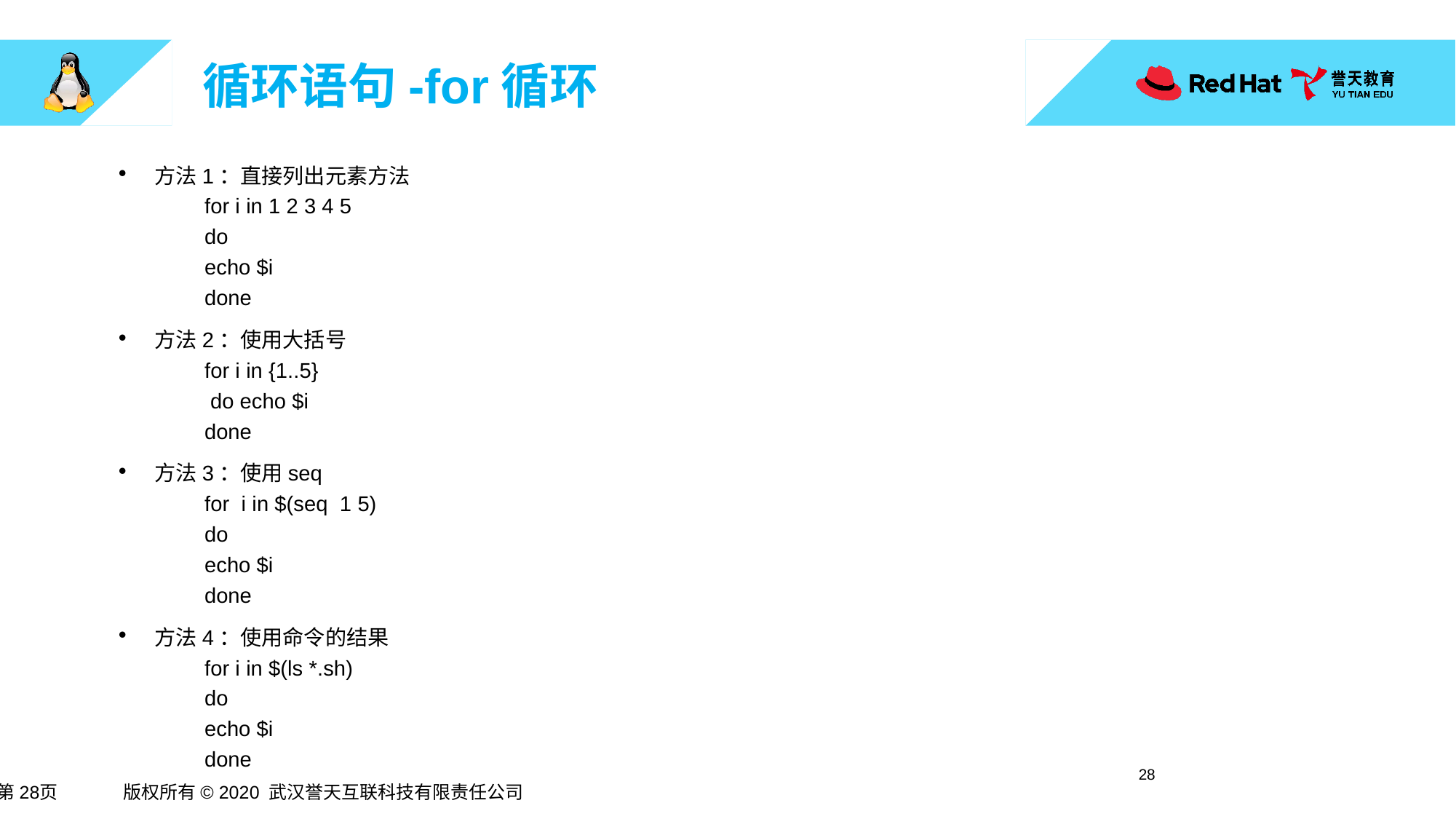

# 循环语句-for循环
方法1：直接列出元素方法
for i in 1 2 3 4 5
do
echo $i
done
方法2：使用大括号
for i in {1..5}
 do echo $i
done
方法3：使用seq
for  i in $(seq  1 5)
do
echo $i
done
方法4：使用命令的结果
for i in $(ls *.sh)
do
echo $i
done
28